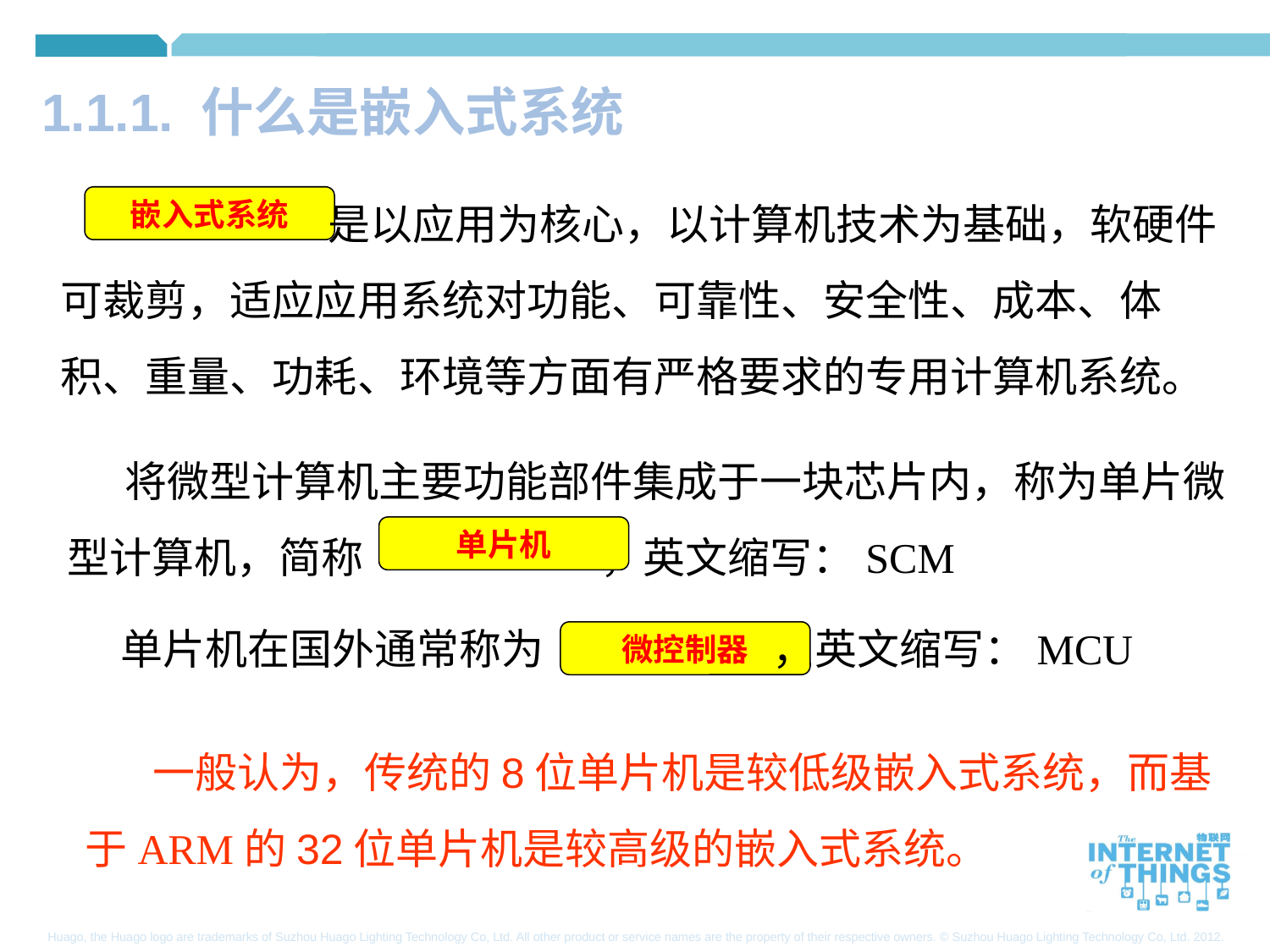

1.1.1. 什么是嵌入式系统
                           是以应用为核心，以计算机技术为基础，软硬件可裁剪，适应应用系统对功能、可靠性、安全性、成本、体积、重量、功耗、环境等方面有严格要求的专用计算机系统。
嵌入式系统
     将微型计算机主要功能部件集成于一块芯片内，称为单片微型计算机，简称                         ，英文缩写：SCM
单片机
     单片机在国外通常称为                        ，英文缩写：MCU
微控制器
      一般认为，传统的8位单片机是较低级嵌入式系统，而基于ARM的32位单片机是较高级的嵌入式系统。